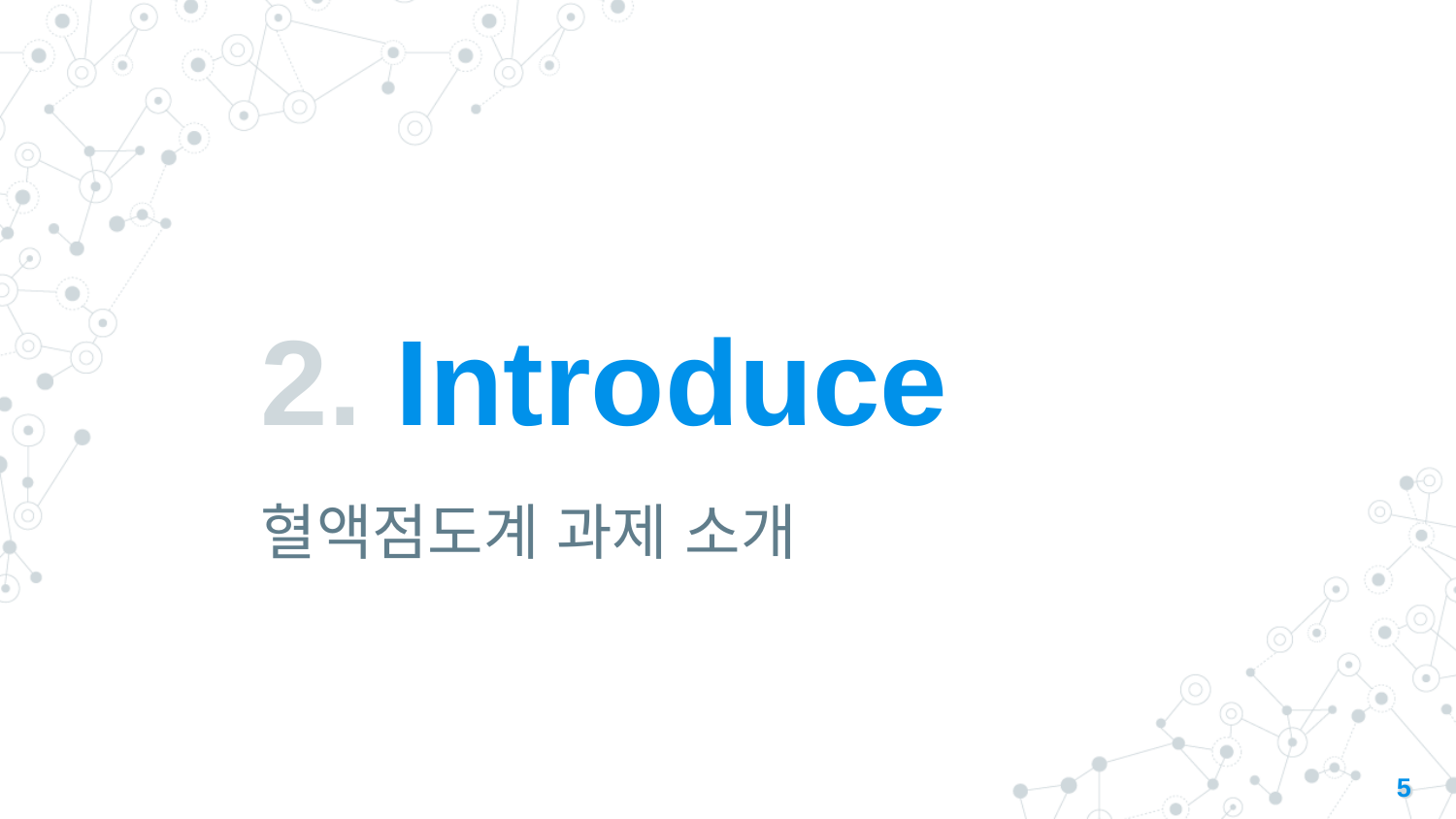

# 2. Introduce
혈액점도계 과제 소개
5